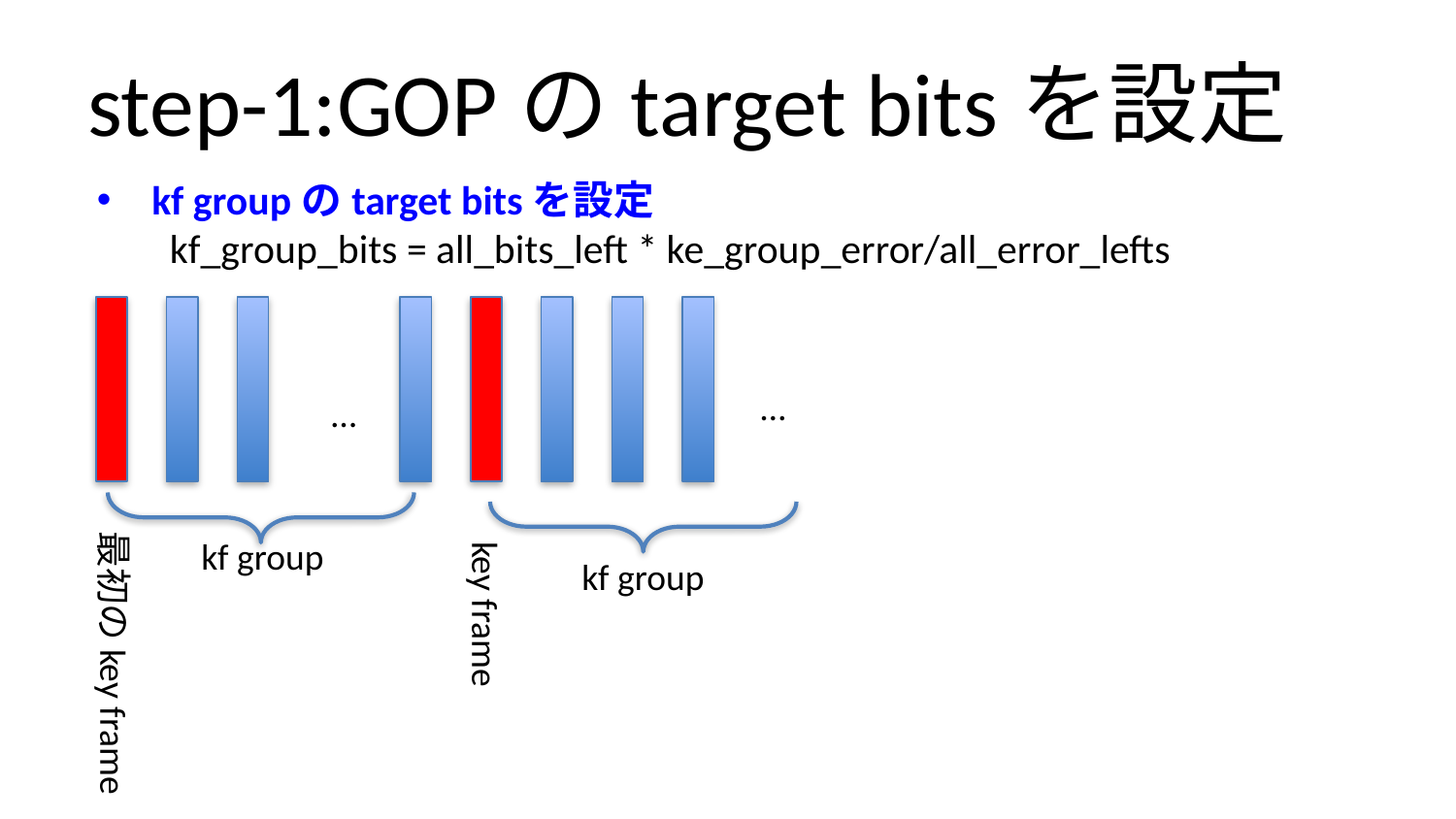

# step-1:GOPのtarget bitsを設定
kf groupのtarget bitsを設定
kf_group_bits = all_bits_left * ke_group_error/all_error_lefts

…
…
kf group
kf group
key frame
最初のkey frame